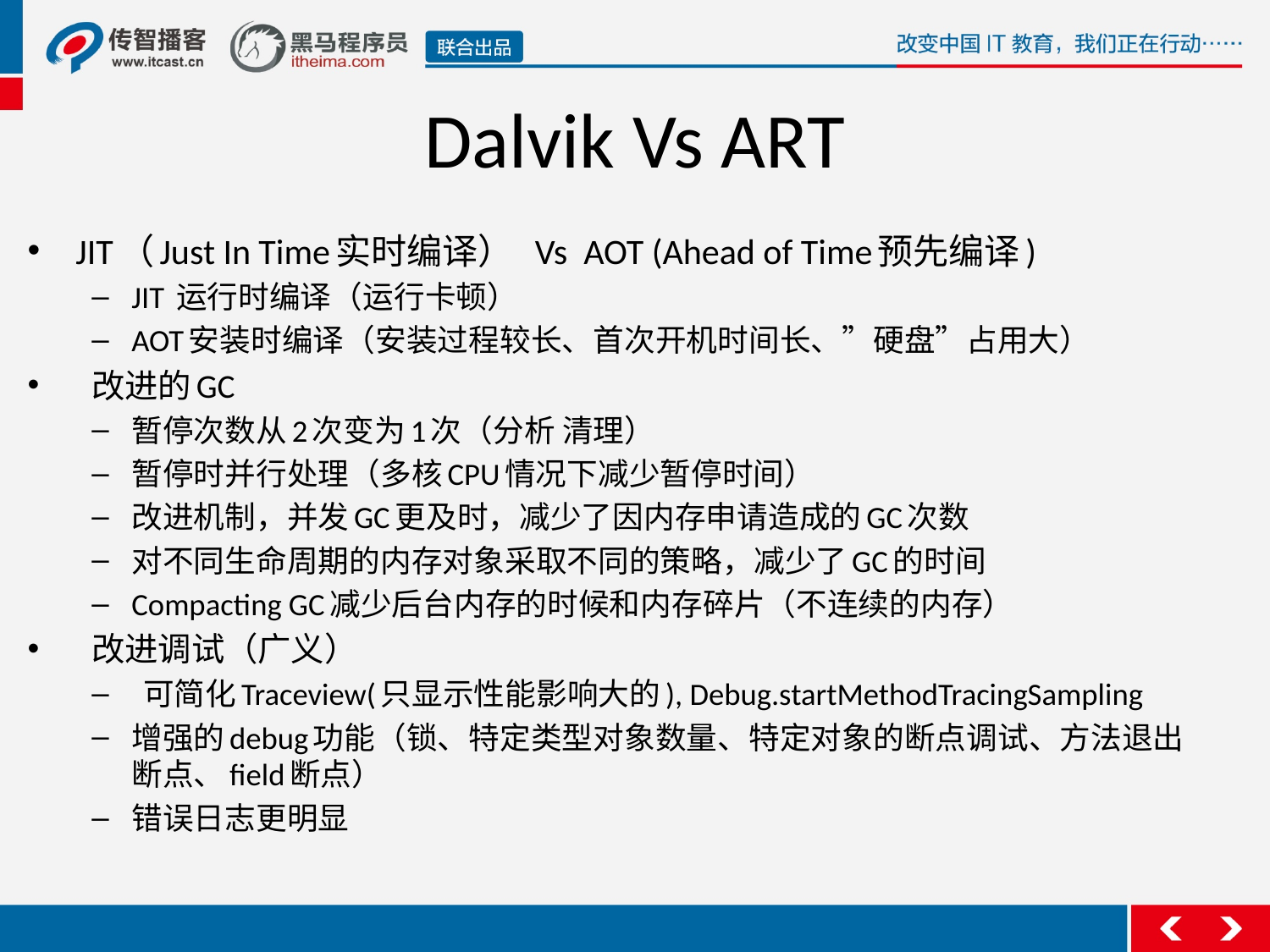

# Dalvik Vs ART
JIT（Just In Time实时编译）  Vs  AOT (Ahead of Time预先编译)
JIT 运行时编译（运行卡顿）
AOT安装时编译（安装过程较长、首次开机时间长、”硬盘”占用大）
改进的GC
暂停次数从2次变为1次（分析 清理）
暂停时并行处理（多核CPU情况下减少暂停时间）
改进机制，并发GC更及时，减少了因内存申请造成的GC次数
对不同生命周期的内存对象采取不同的策略，减少了GC的时间
Compacting GC减少后台内存的时候和内存碎片（不连续的内存）
改进调试（广义）
 可简化Traceview(只显示性能影响大的), Debug.startMethodTracingSampling
增强的debug功能（锁、特定类型对象数量、特定对象的断点调试、方法退出断点、field断点）
错误日志更明显